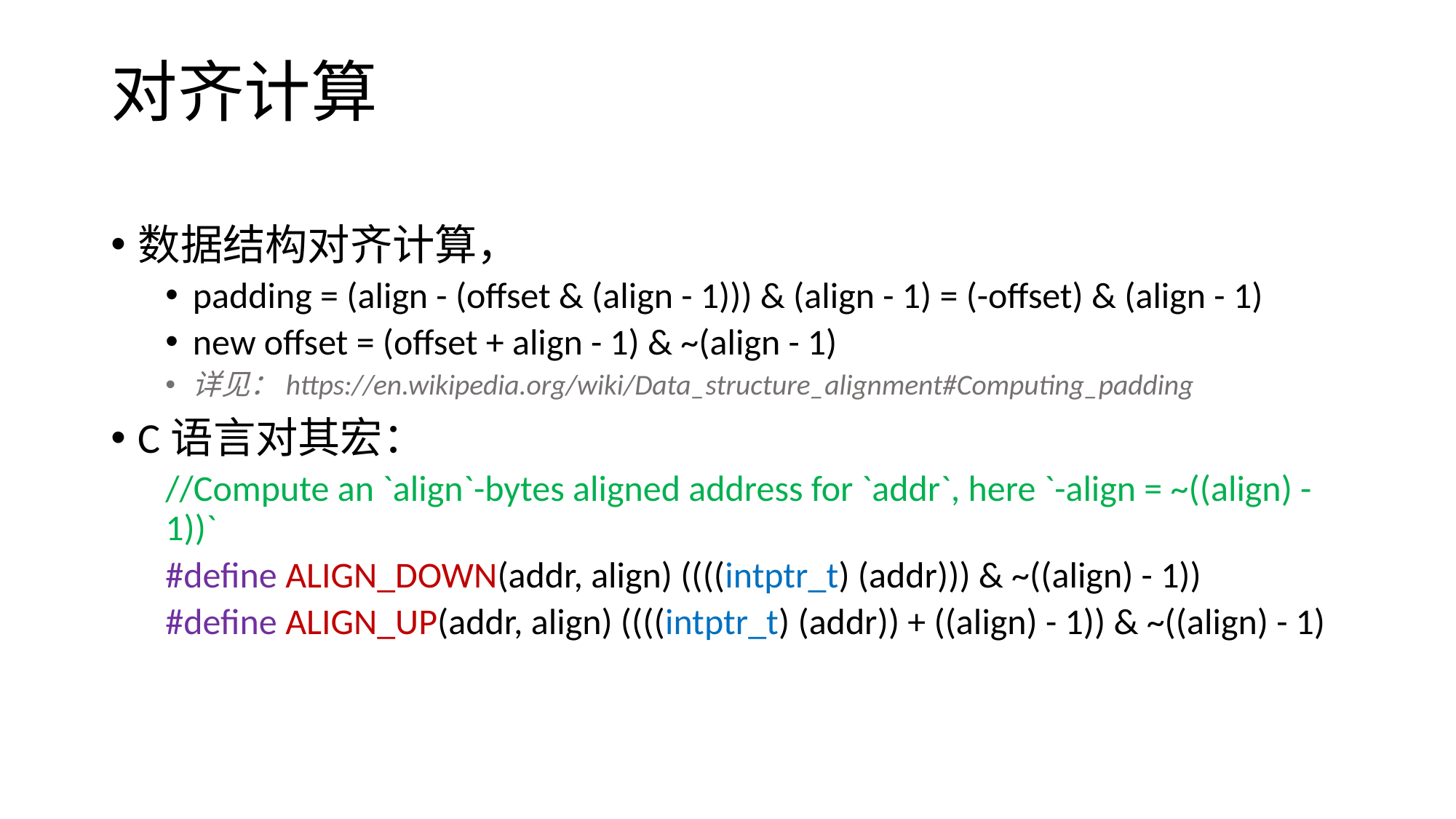

# 对齐计算
数据结构对齐计算，
padding = (align - (offset & (align - 1))) & (align - 1) = (-offset) & (align - 1)
new offset = (offset + align - 1) & ~(align - 1)
详见：https://en.wikipedia.org/wiki/Data_structure_alignment#Computing_padding
C语言对其宏：
//Compute an `align`-bytes aligned address for `addr`, here `-align = ~((align) - 1))`
#define ALIGN_DOWN(addr, align) ((((intptr_t) (addr))) & ~((align) - 1))
#define ALIGN_UP(addr, align) ((((intptr_t) (addr)) + ((align) - 1)) & ~((align) - 1)